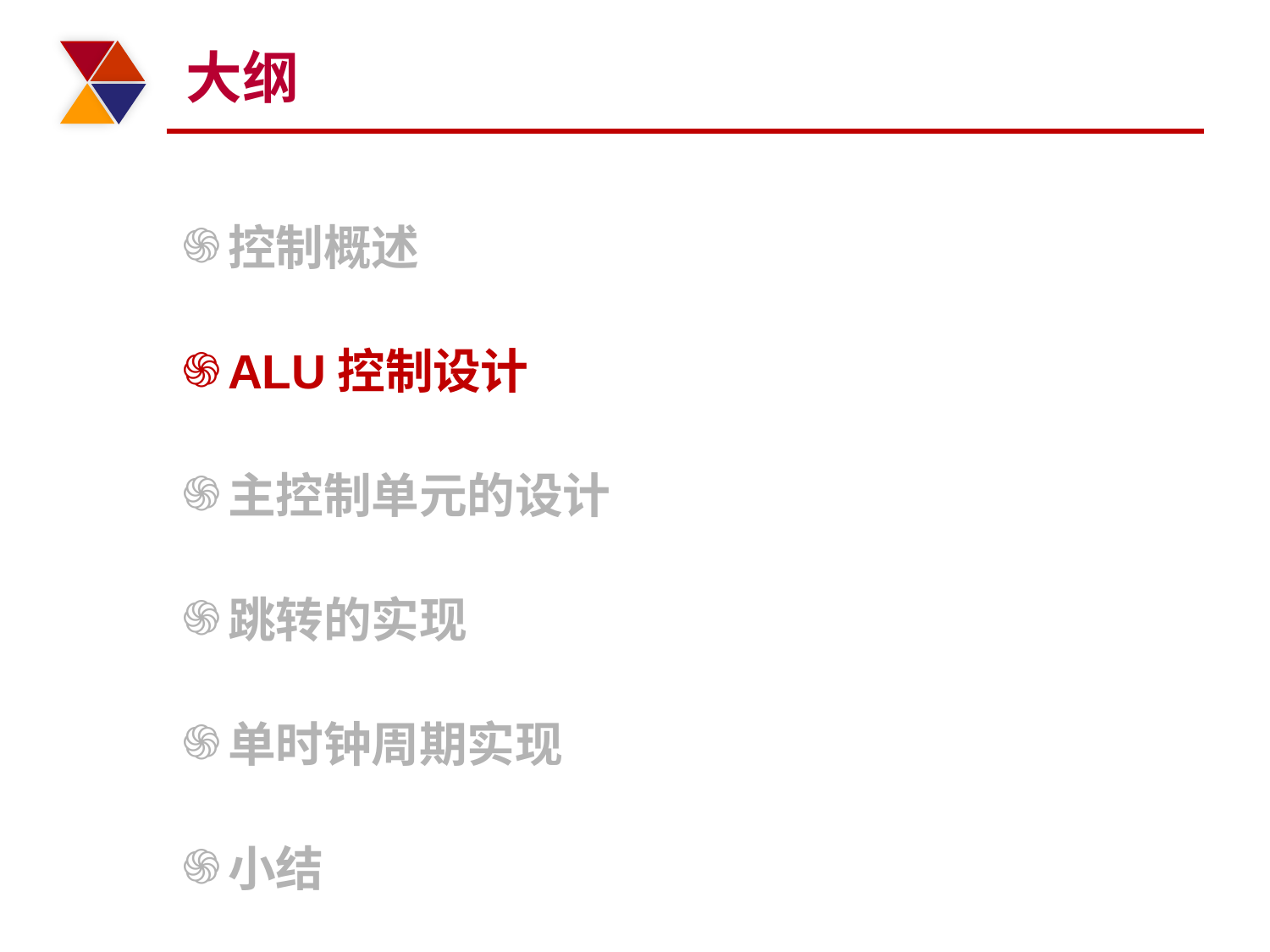

# 大纲
控制概述
ALU控制设计
主控制单元的设计
跳转的实现
单时钟周期实现
小结